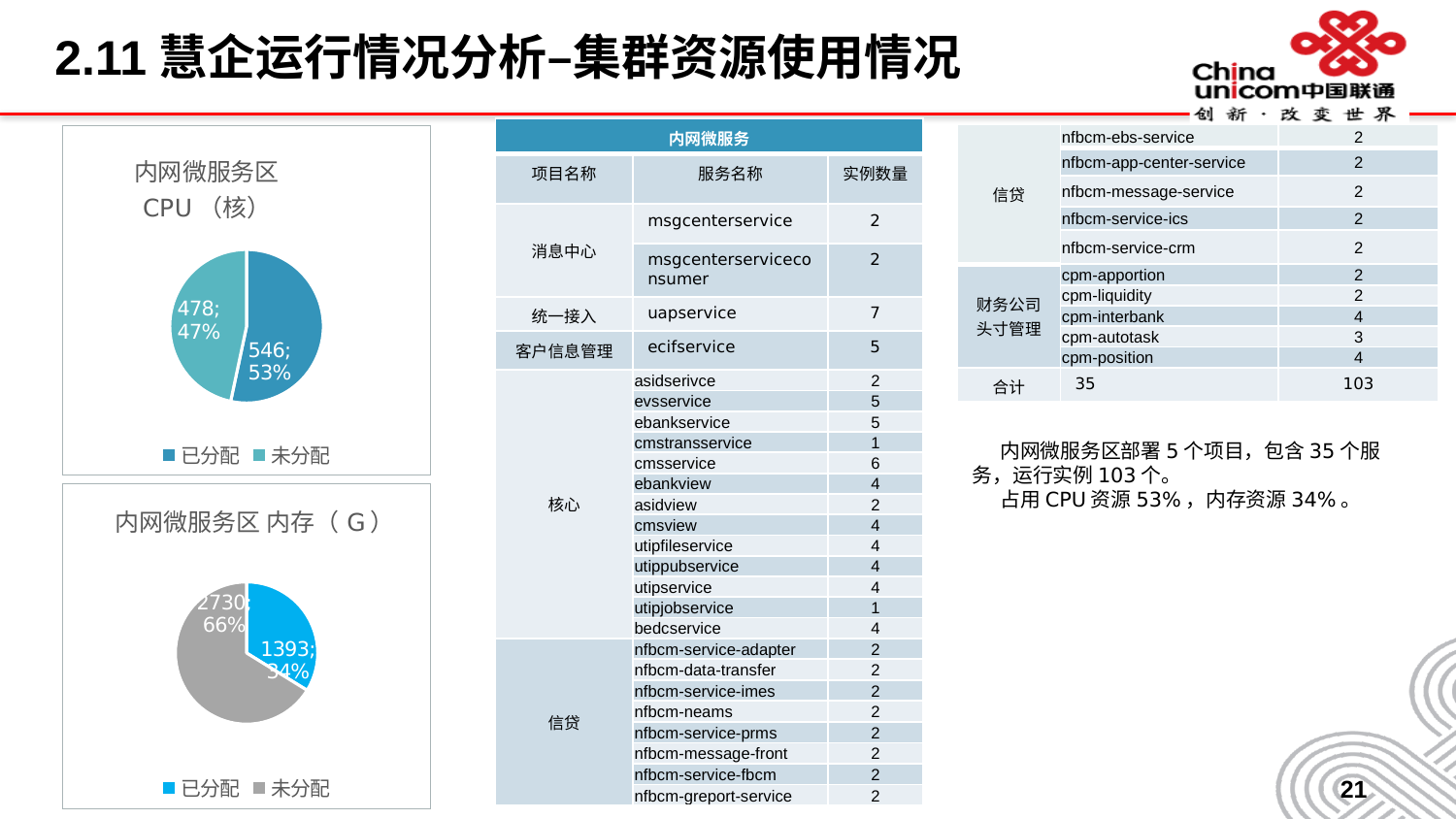

# 2.11慧企运行情况分析–集群资源使用情况
| 内网微服务 |  |  |
| --- | --- | --- |
| 项目名称 | 服务名称 | 实例数量 |
| 消息中心 | msgcenterservice | 2 |
|  | msgcenterserviceconsumer | 2 |
| 统一接入 | uapservice | 7 |
| 客户信息管理 | ecifservice | 5 |
| 核心 | asidserivce | 2 |
|  | evsservice | 5 |
|  | ebankservice | 5 |
|  | cmstransservice | 1 |
|  | cmsservice | 6 |
|  | ebankview | 4 |
|  | asidview | 2 |
|  | cmsview | 4 |
|  | utipfileservice | 4 |
|  | utippubservice | 4 |
|  | utipservice | 4 |
|  | utipjobservice | 1 |
|  | bedcservice | 4 |
| 信贷 | nfbcm-service-adapter | 2 |
|  | nfbcm-data-transfer | 2 |
|  | nfbcm-service-imes | 2 |
|  | nfbcm-neams | 2 |
|  | nfbcm-service-prms | 2 |
|  | nfbcm-message-front | 2 |
|  | nfbcm-service-fbcm | 2 |
|  | nfbcm-greport-service | 2 |
| 信贷 | nfbcm-ebs-service | 2 |
| --- | --- | --- |
|  | nfbcm-app-center-service | 2 |
|  | nfbcm-message-service | 2 |
|  | nfbcm-service-ics | 2 |
|  | nfbcm-service-crm | 2 |
| 财务公司头寸管理 | cpm-apportion | 2 |
|  | cpm-liquidity | 2 |
|  | cpm-interbank | 4 |
|  | cpm-autotask | 3 |
|  | cpm-position | 4 |
| 合计 | 35 | 103 |

### Chart: 内网微服务区 CPU（核）

| Category | 容量 |
|---|---|
| 已分配 | 546.0 |
| 未分配 | 478.0 |
     内网微服务区部署5个项目，包含35个服务，运行实例103个。
     占用CPU资源53%，内存资源34%。

### Chart: 内网微服务区 内存（G）

| Category | 容量 |
|---|---|
| 已分配 | 1393.0 |
| 未分配 | 2730.0 |
21